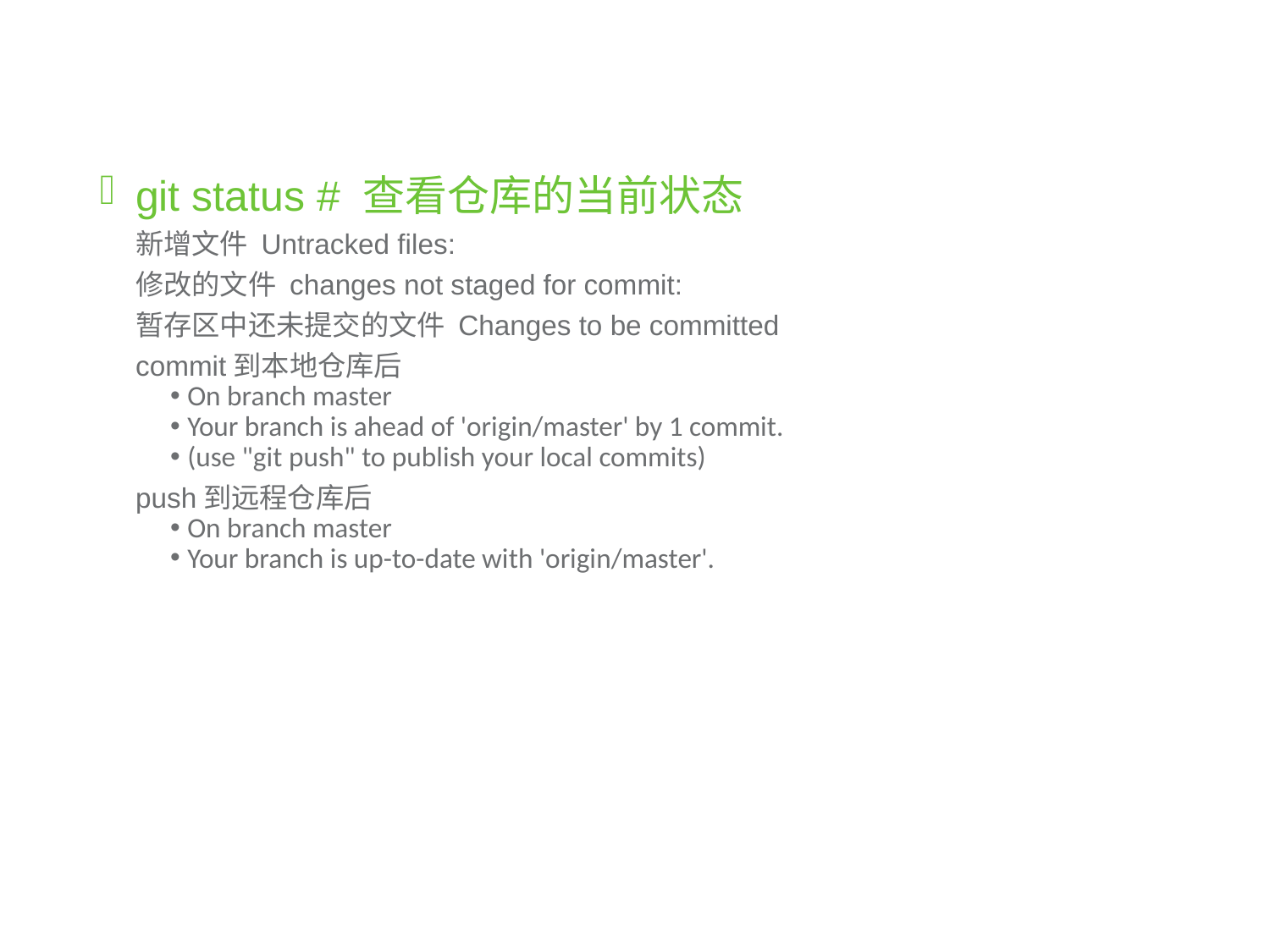

git status # 查看仓库的当前状态
新增文件 Untracked files:
修改的文件 changes not staged for commit:
暂存区中还未提交的文件 Changes to be committed
commit到本地仓库后
On branch master
Your branch is ahead of 'origin/master' by 1 commit.
(use "git push" to publish your local commits)
push到远程仓库后
On branch master
Your branch is up-to-date with 'origin/master'.